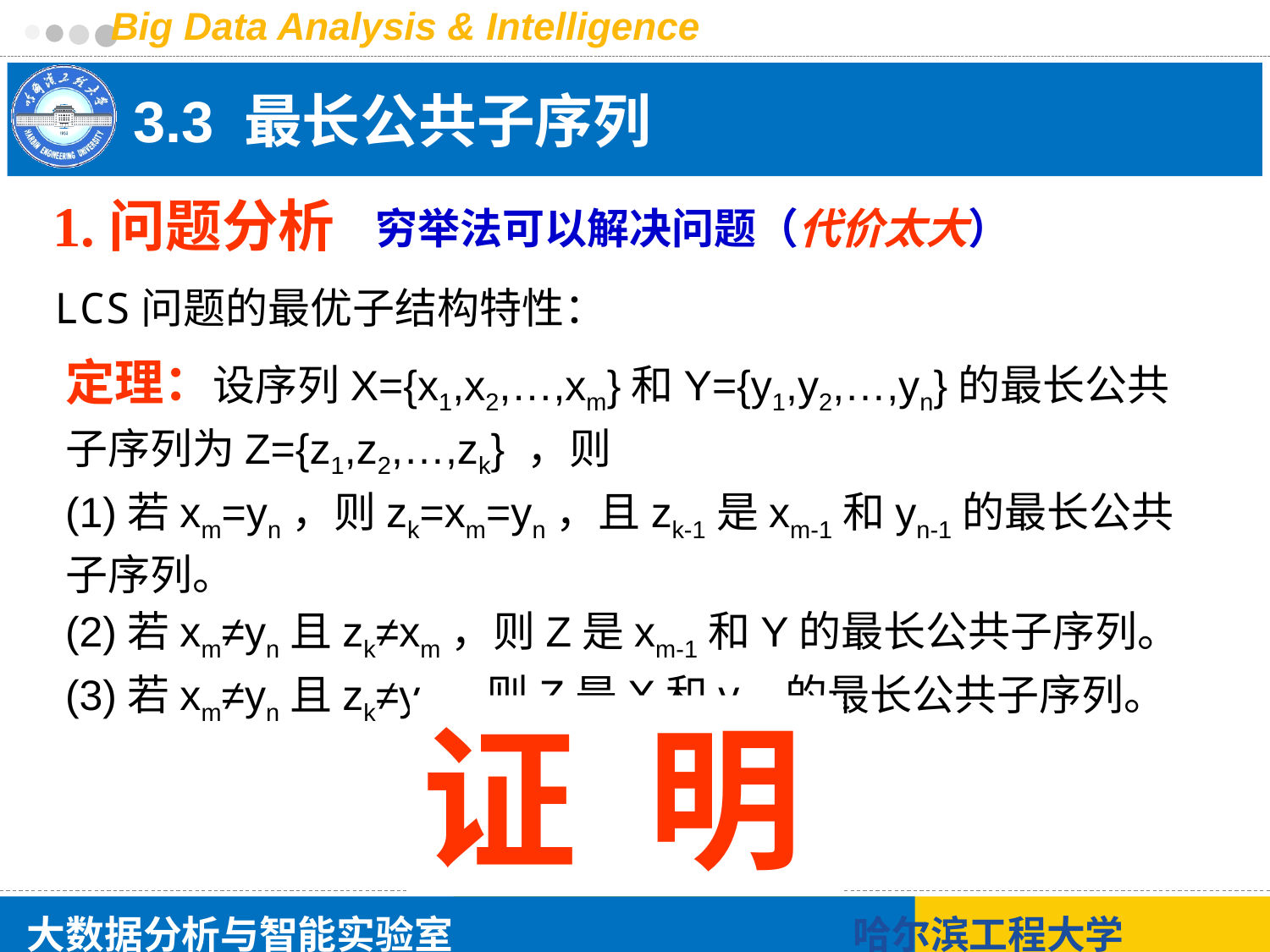

# 3.3 最长公共子序列
1.问题分析
穷举法可以解决问题（代价太大）
LCS问题的最优子结构特性：
定理：设序列X={x1,x2,…,xm}和Y={y1,y2,…,yn}的最长公共子序列为Z={z1,z2,…,zk} ，则
(1)若xm=yn，则zk=xm=yn，且zk-1是xm-1和yn-1的最长公共子序列。
(2)若xm≠yn且zk≠xm，则Z是xm-1和Y的最长公共子序列。
(3)若xm≠yn且zk≠yn，则Z是X和yn-1的最长公共子序列。
证  明